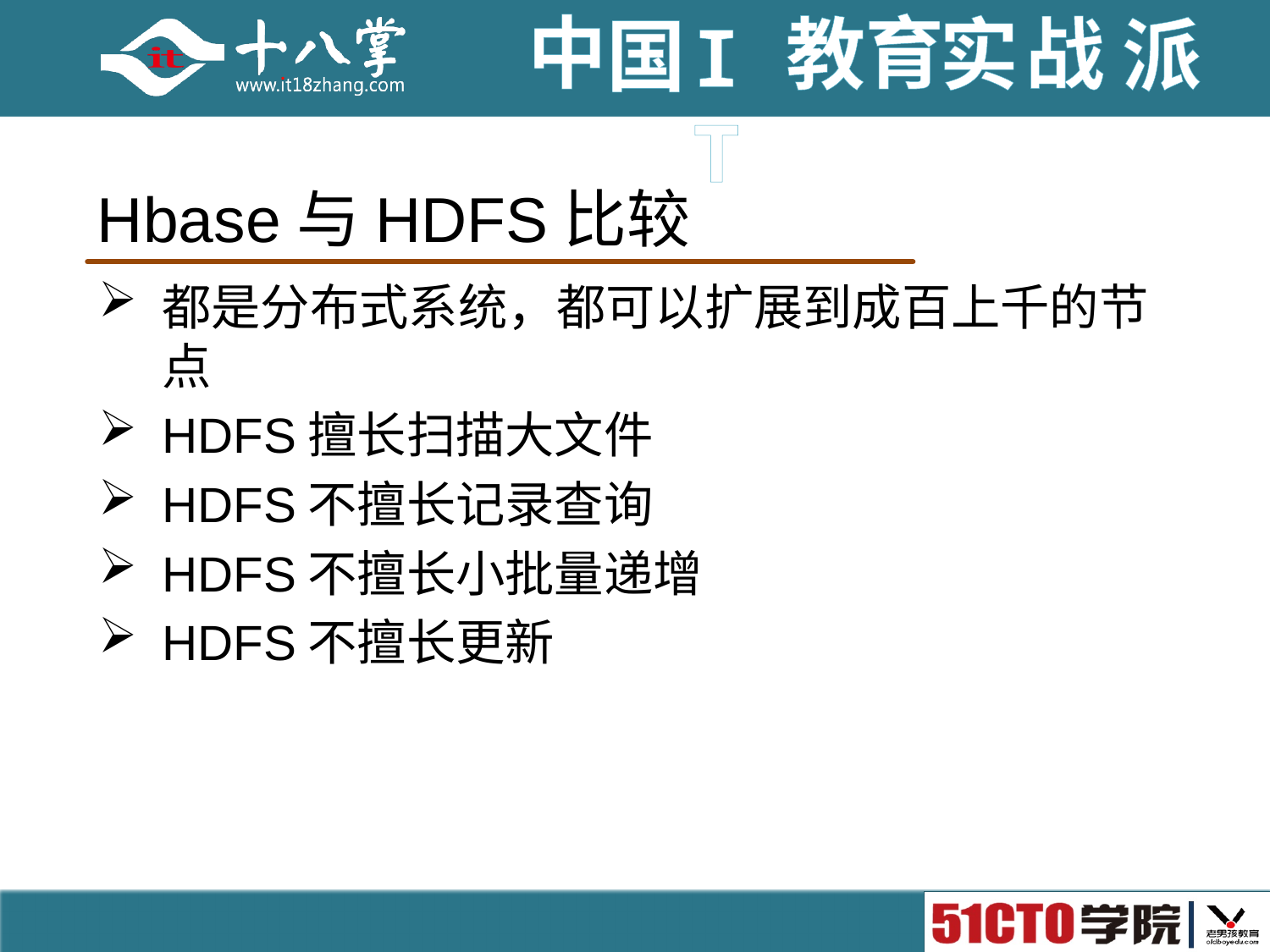

# Hbase与HDFS比较
都是分布式系统，都可以扩展到成百上千的节点
HDFS擅长扫描大文件
HDFS不擅长记录查询
HDFS不擅长小批量递增
HDFS不擅长更新